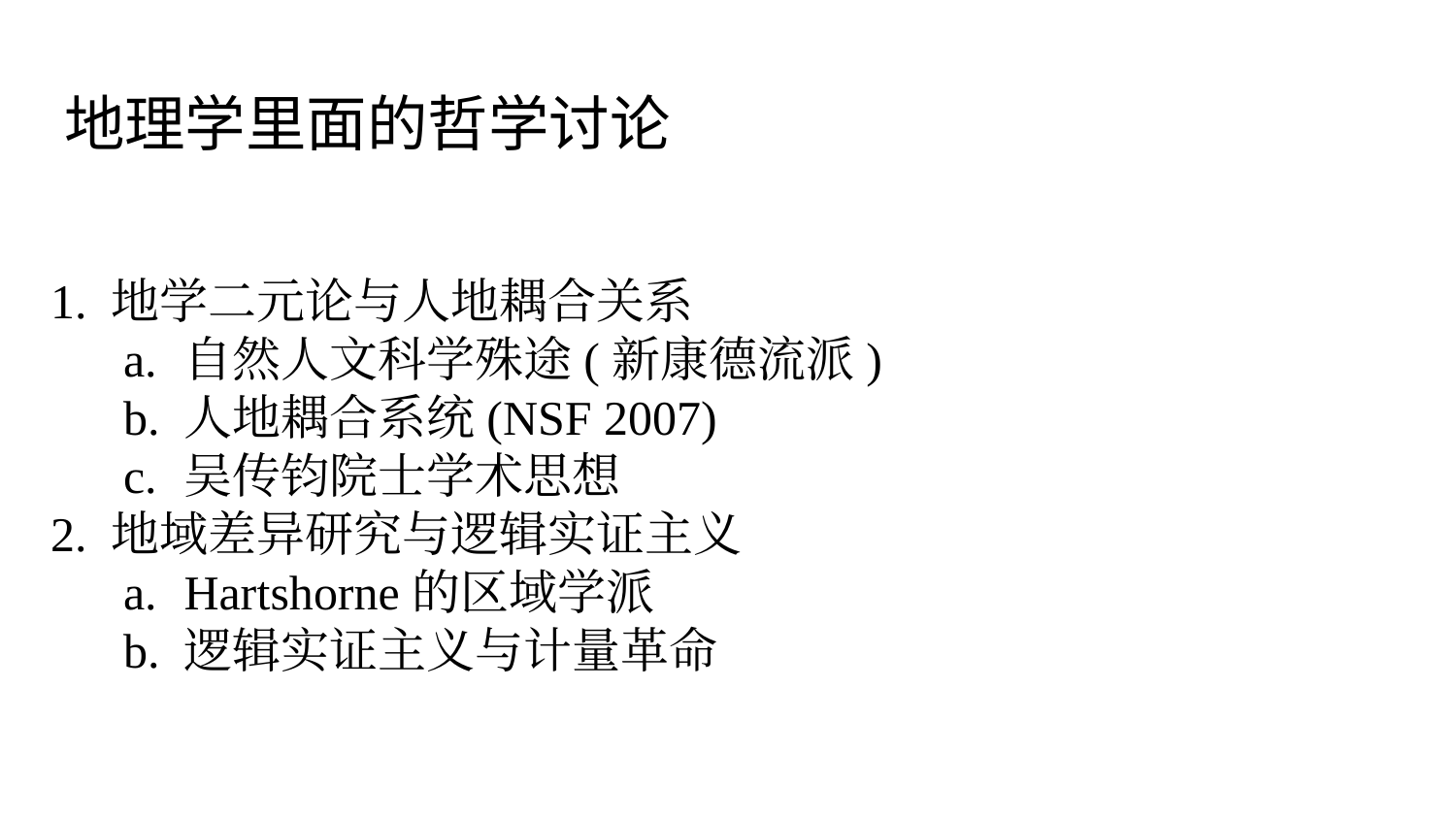

# 地理学里面的哲学讨论

地学二元论与人地耦合关系
自然人文科学殊途(新康德流派)
人地耦合系统(NSF 2007)
吴传钧院士学术思想
地域差异研究与逻辑实证主义
Hartshorne的区域学派
逻辑实证主义与计量革命